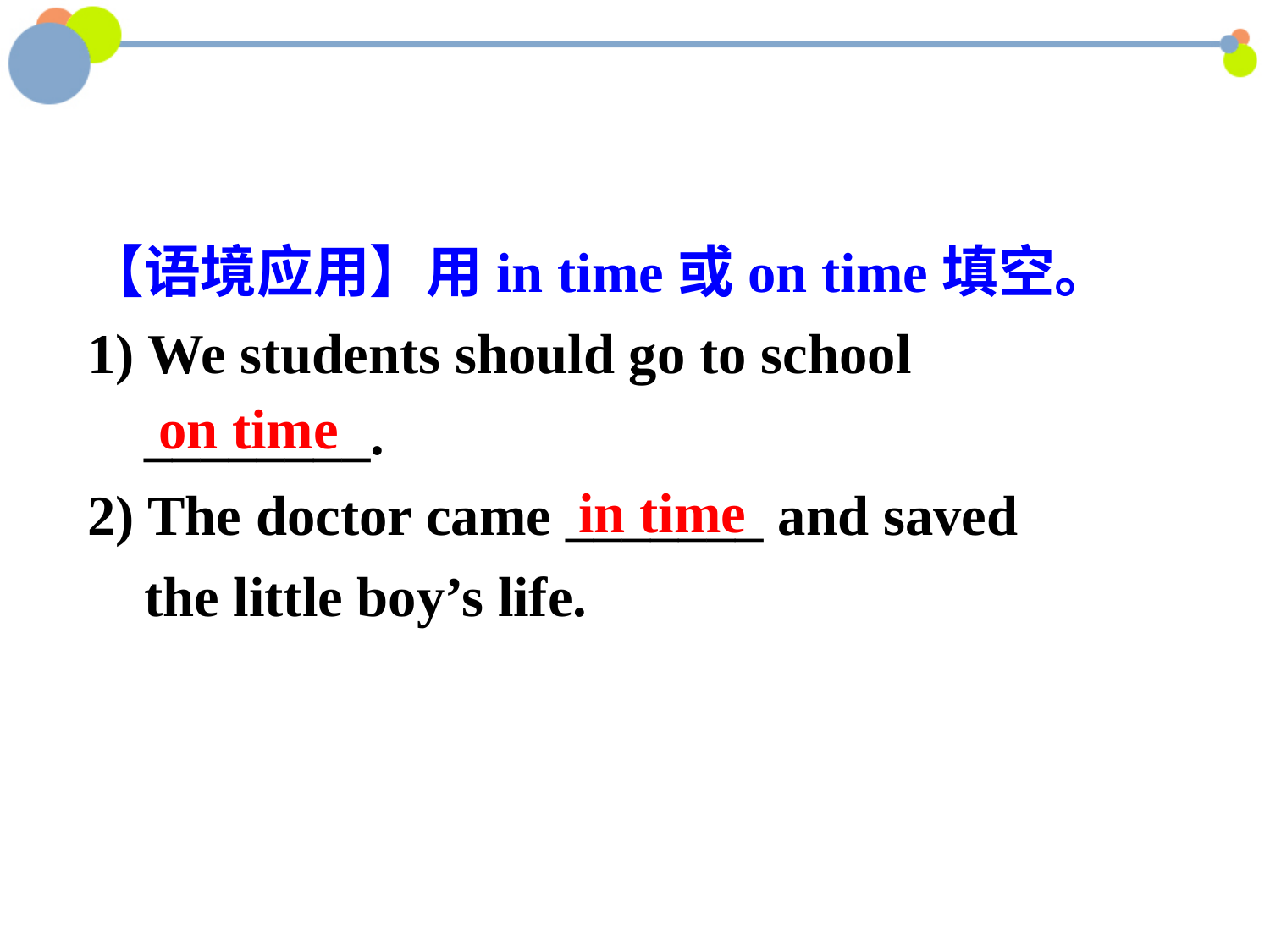

【语境应用】用in time或on time填空。
1) We students should go to school
    ________.
2) The doctor came _______ and saved
    the little boy’s life.
on time
in time